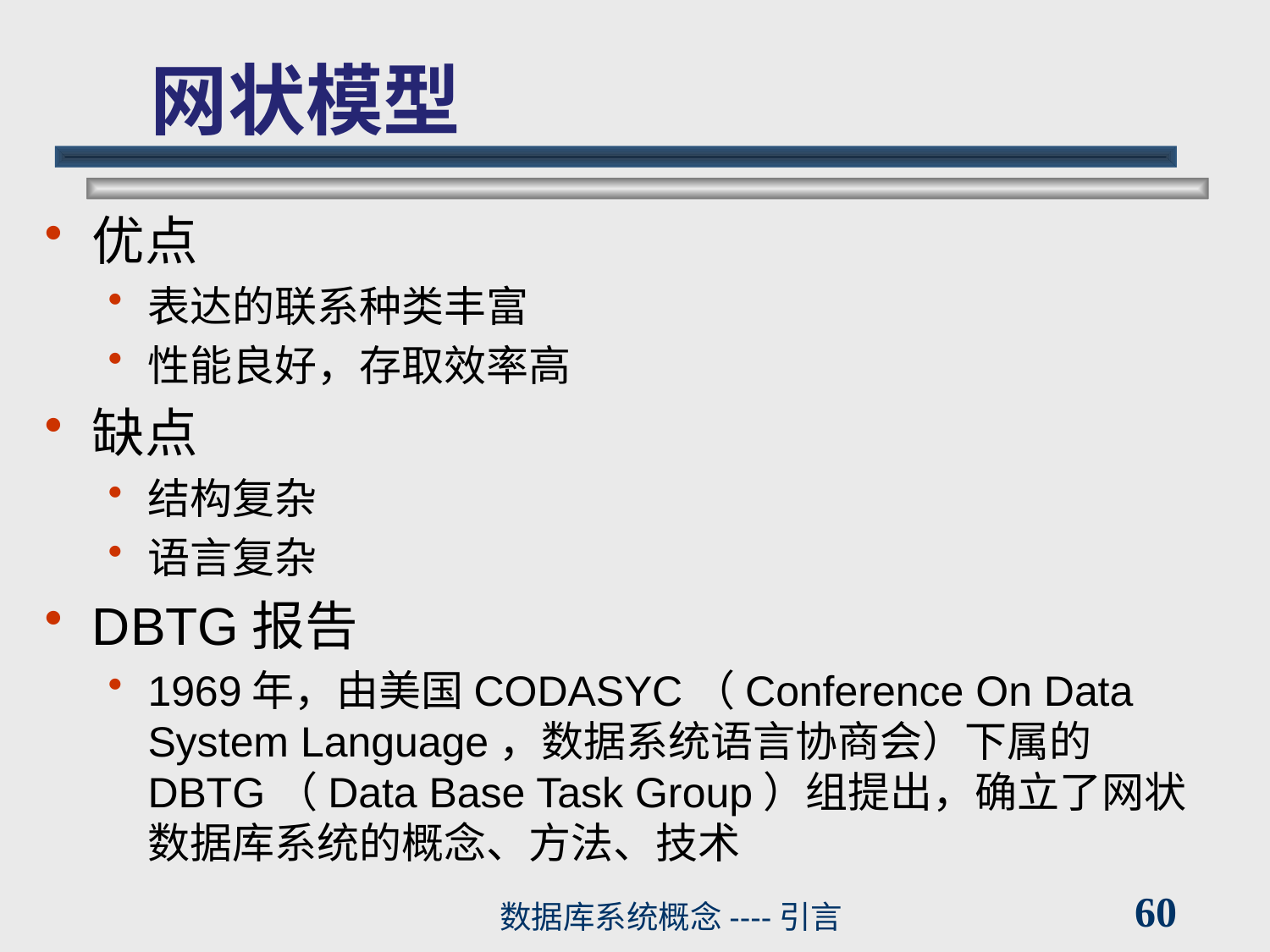

# 网状模型
优点
表达的联系种类丰富
性能良好，存取效率高
缺点
结构复杂
语言复杂
DBTG报告
1969年，由美国CODASYC（Conference On Data System Language，数据系统语言协商会）下属的DBTG（Data Base Task Group）组提出，确立了网状数据库系统的概念、方法、技术
60
数据库系统概念----引言